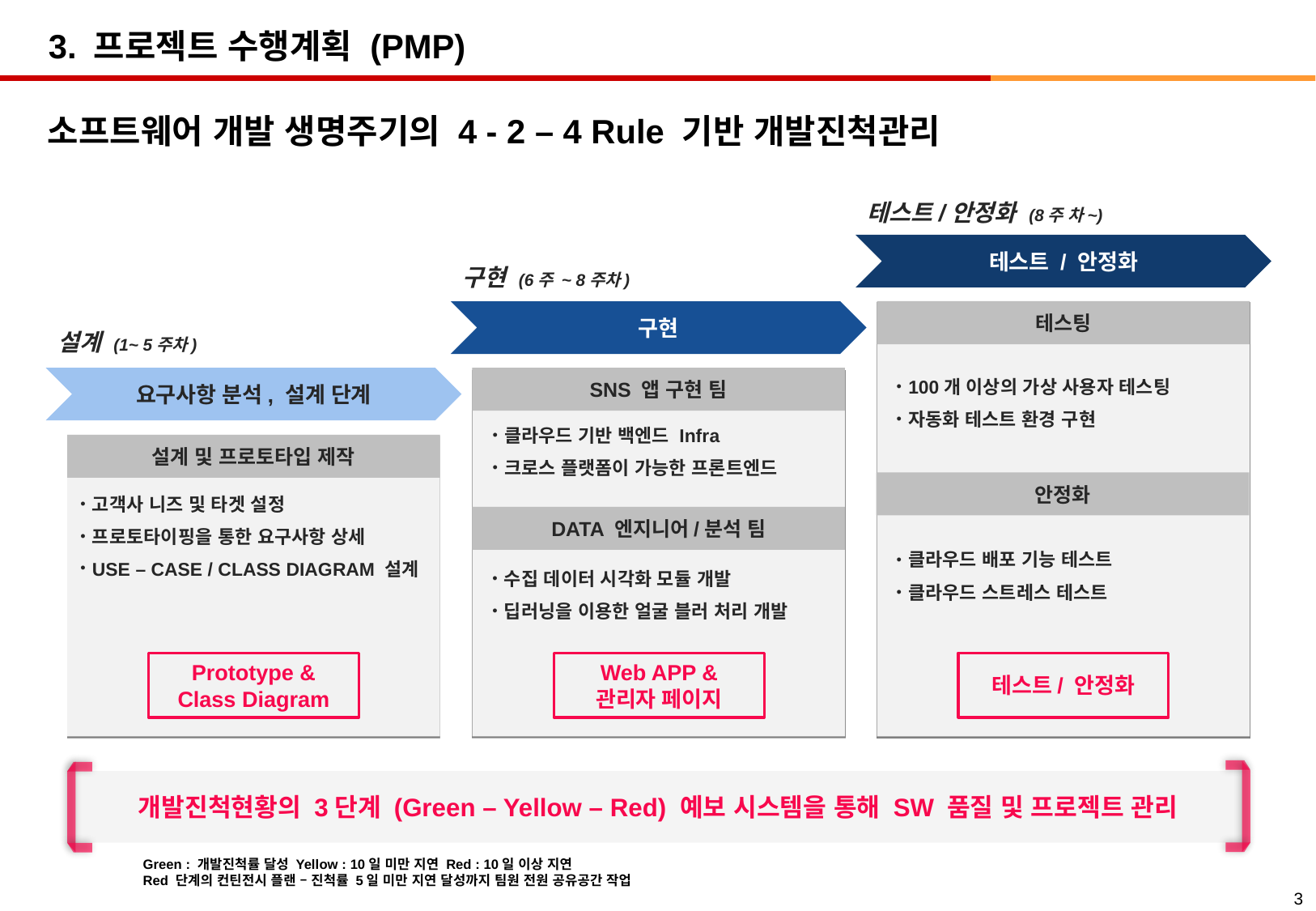

3. 프로젝트 수행계획 (PMP)
소프트웨어 개발 생명주기의 4 - 2 – 4 Rule 기반 개발진척관리
테스트/안정화 (8주 차~)
테스트 / 안정화
구현 (6주 ~ 8주차)

구현
테스팅
설계 (1~ 5주차)
요구사항 분석, 설계 단계
SNS 앱 구현 팀

100개 이상의 가상 사용자 테스팅
자동화 테스트 환경 구현
클라우드 기반 백엔드 Infra
크로스 플랫폼이 가능한 프론트엔드

설계 및 프로토타입 제작
안정화
고객사 니즈 및 타겟 설정
프로토타이핑을 통한 요구사항 상세
USE – CASE / CLASS DIAGRAM 설계
DATA 엔지니어/분석 팀
클라우드 배포 기능 테스트
클라우드 스트레스 테스트

수집 데이터 시각화 모듈 개발
딥러닝을 이용한 얼굴 블러 처리 개발
Prototype &
Class Diagram
Web APP &
관리자 페이지
테스트/ 안정화
개발진척현황의 3단계 (Green – Yellow – Red) 예보 시스템을 통해 SW 품질 및 프로젝트 관리

Green : 개발진척률 달성 Yellow : 10일 미만 지연 Red : 10일 이상 지연
Red 단계의 컨틴전시 플랜 – 진척률 5일 미만 지연 달성까지 팀원 전원 공유공간 작업
3